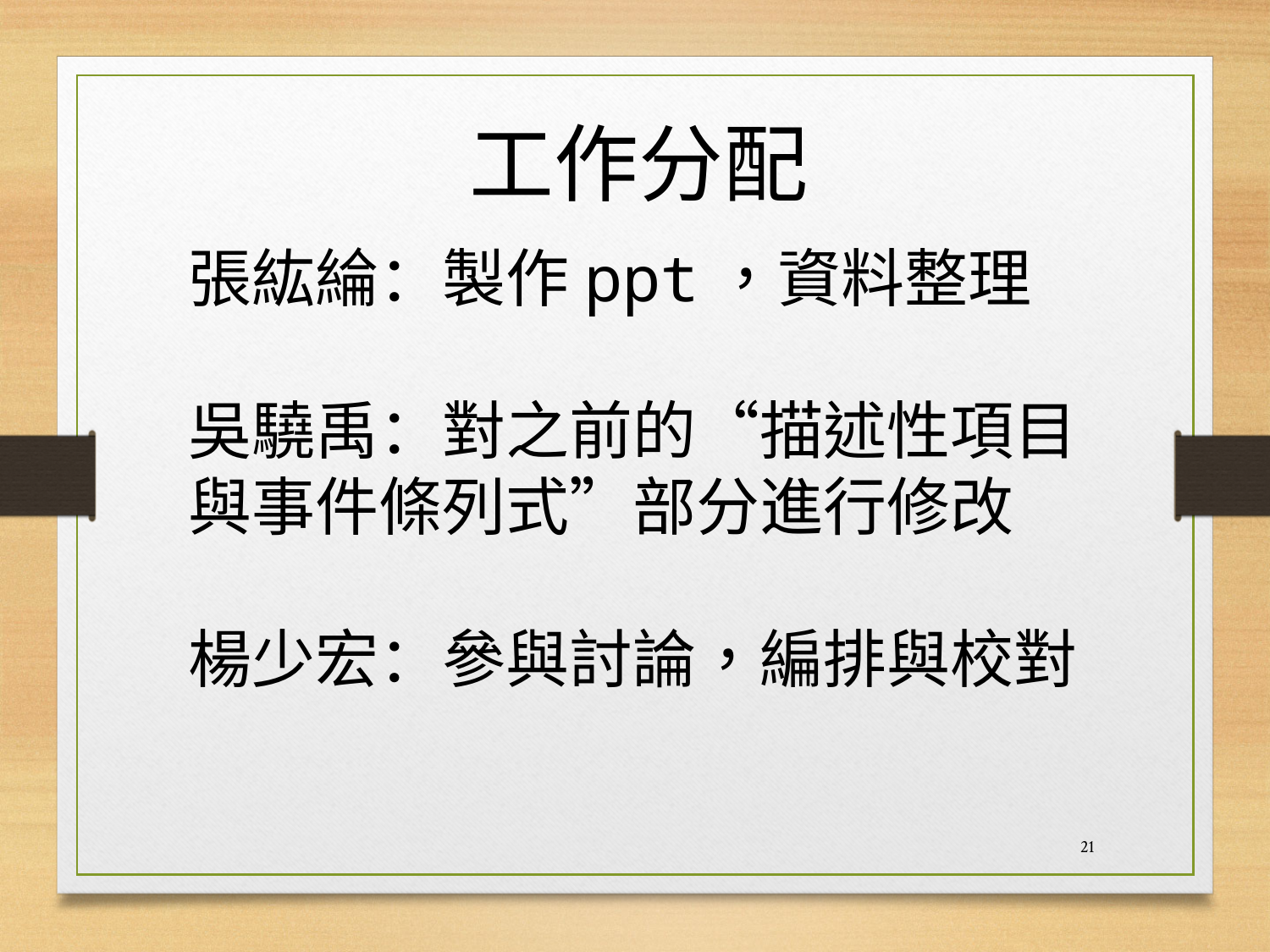

工作分配
張紘綸：製作ppt，資料整理

吳驍禹：對之前的“描述性項目與事件條列式”部分進行修改

楊少宏：參與討論，編排與校對
21